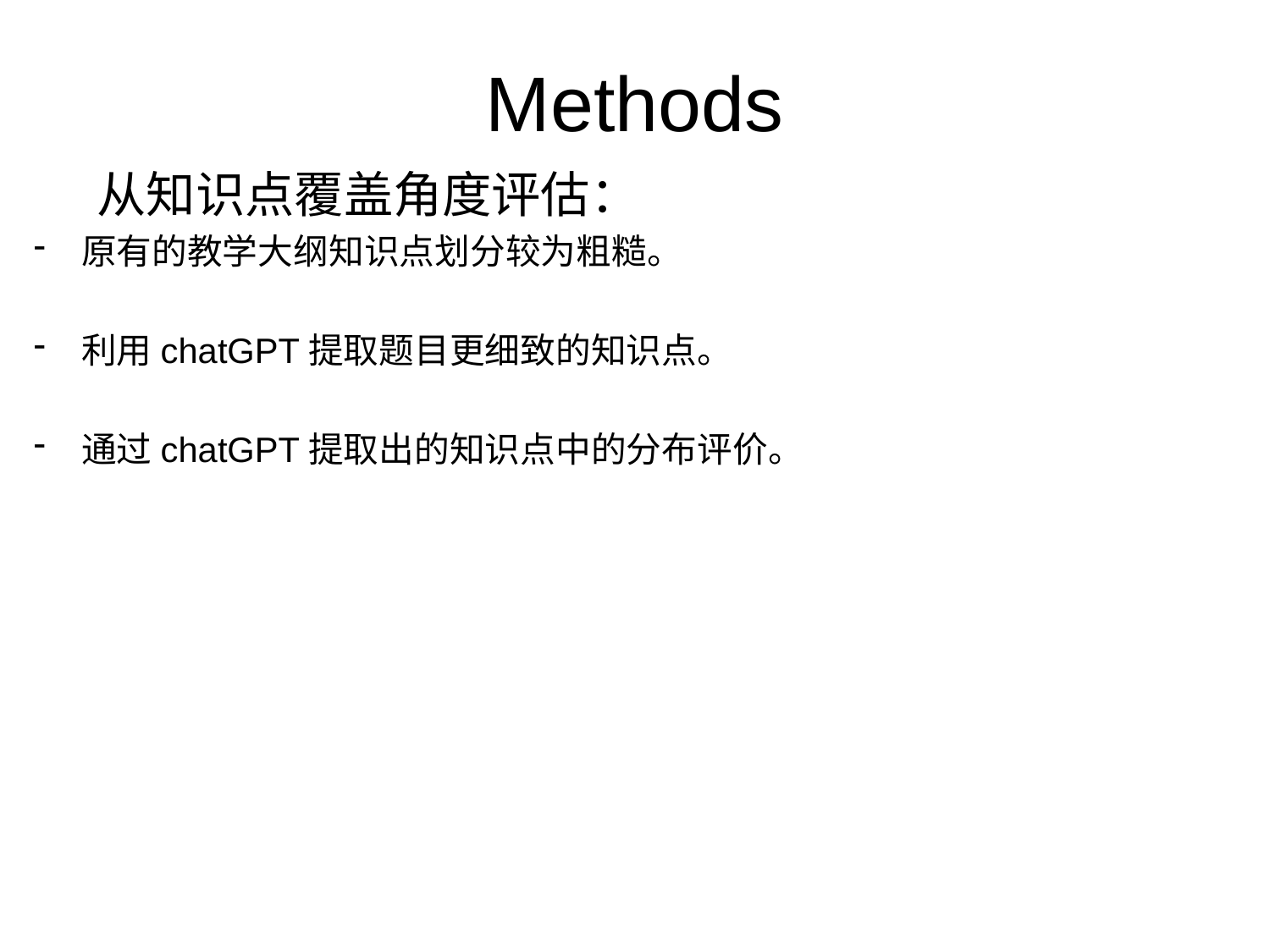

# Methods
从知识点覆盖角度评估：
原有的教学大纲知识点划分较为粗糙。

利用chatGPT提取题目更细致的知识点。

通过chatGPT提取出的知识点中的分布评价。